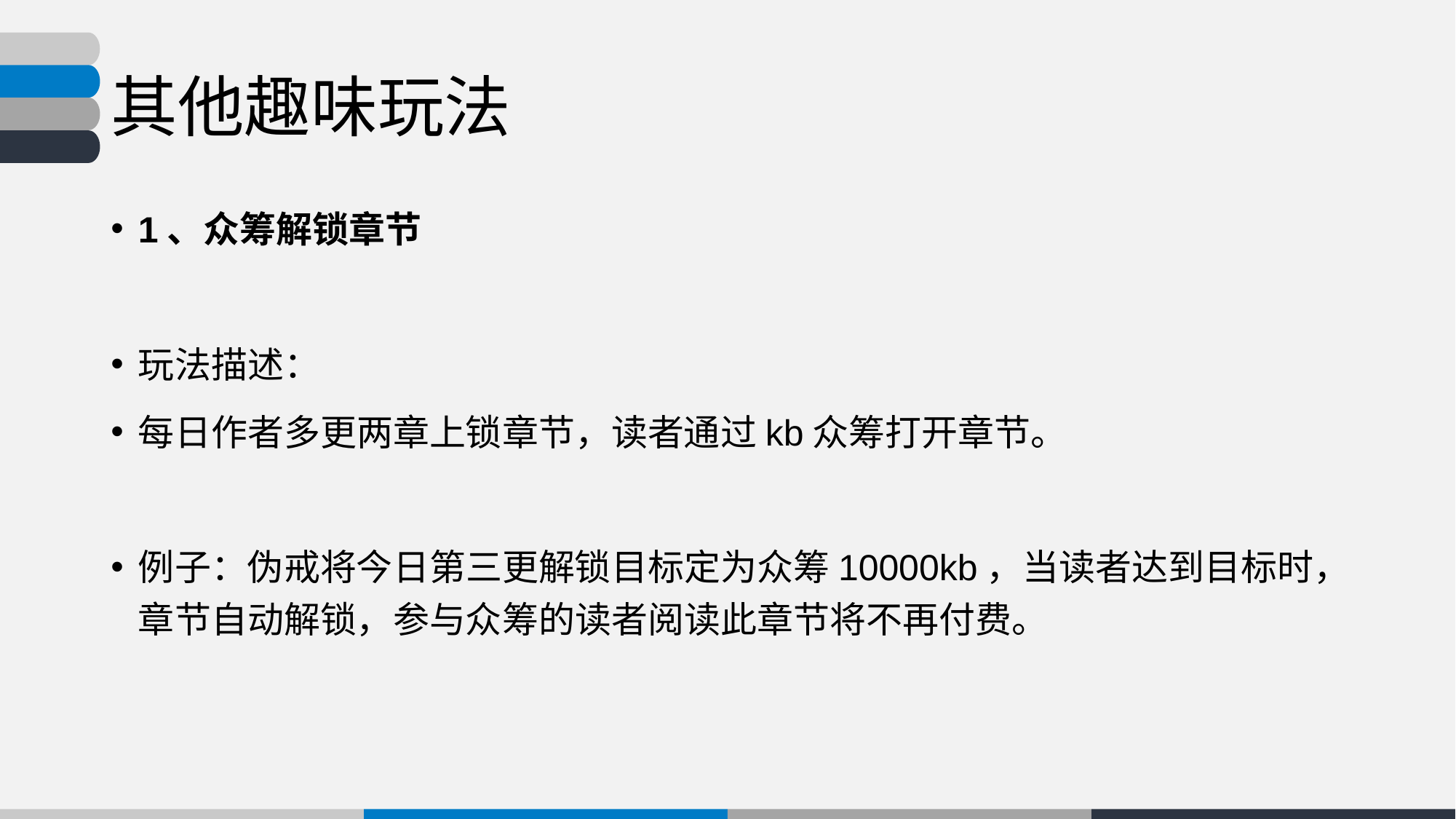

# 其他趣味玩法
1、众筹解锁章节

玩法描述：
每日作者多更两章上锁章节，读者通过kb众筹打开章节。

例子：伪戒将今日第三更解锁目标定为众筹10000kb，当读者达到目标时，章节自动解锁，参与众筹的读者阅读此章节将不再付费。